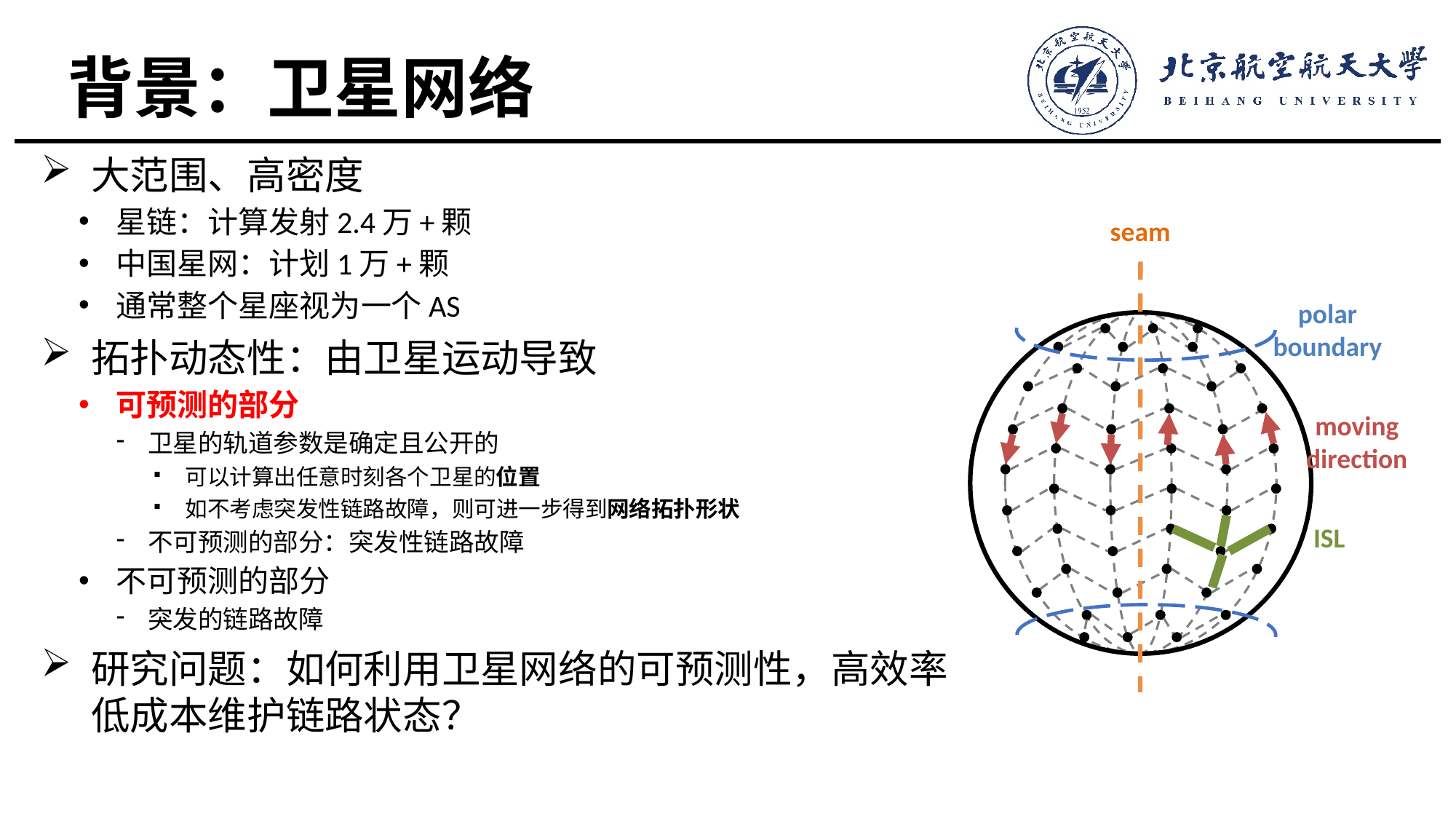

# 背景：卫星网络
大范围、高密度
星链：计算发射2.4万+颗
中国星网：计划1万+颗
通常整个星座视为一个AS
拓扑动态性：由卫星运动导致
可预测的部分
卫星的轨道参数是确定且公开的
可以计算出任意时刻各个卫星的位置
如不考虑突发性链路故障，则可进一步得到网络拓扑形状
不可预测的部分：突发性链路故障
不可预测的部分
突发的链路故障
研究问题：如何利用卫星网络的可预测性，高效率低成本维护链路状态？

seam
polar boundary

moving direction

ISL

3